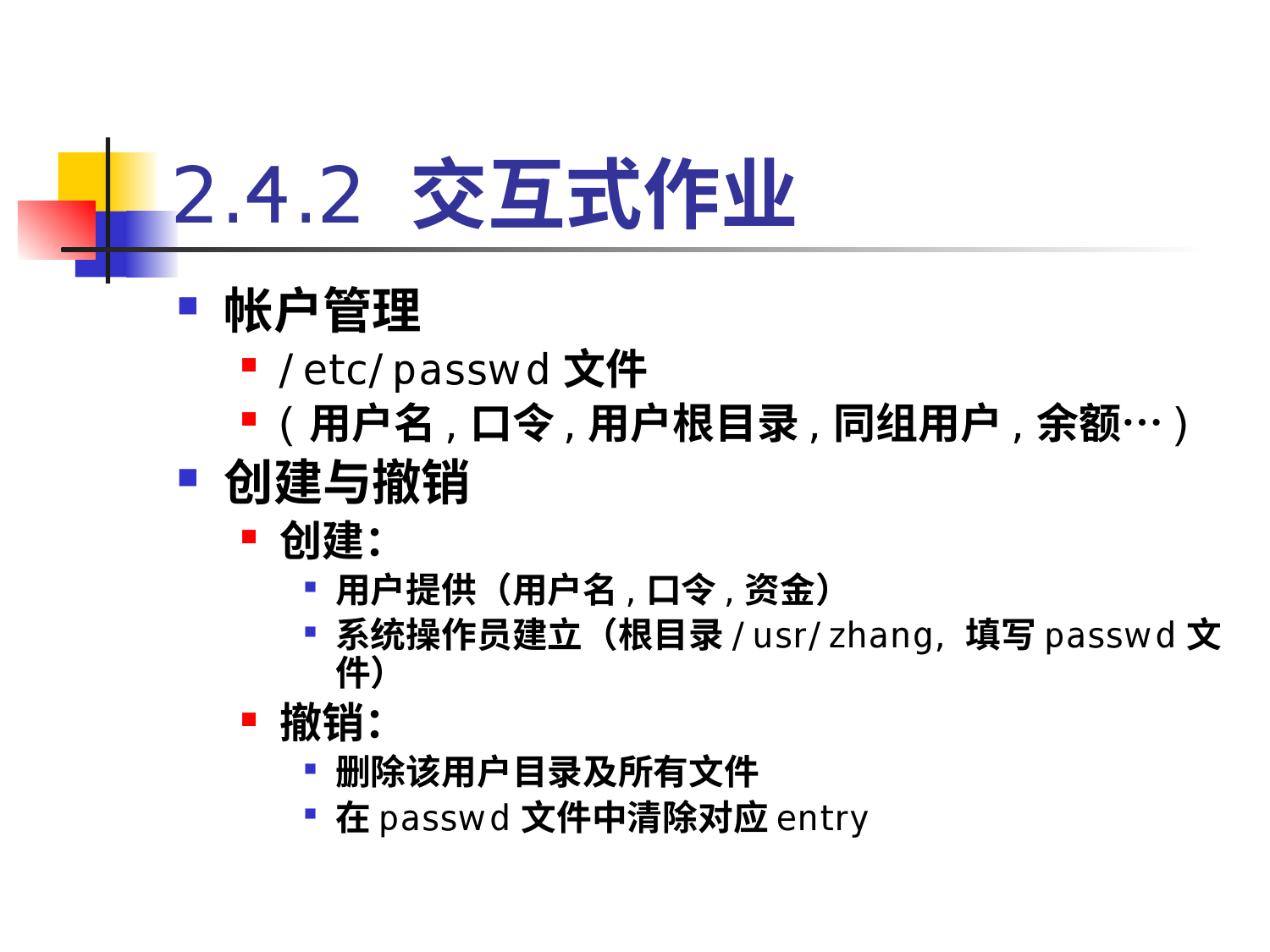

# 2.4.2 交互式作业
帐户管理
/etc/passwd文件
(用户名,口令,用户根目录,同组用户,余额…)
创建与撤销
创建：
用户提供（用户名,口令,资金）
系统操作员建立（根目录/usr/zhang, 填写passwd文件）
撤销：
删除该用户目录及所有文件
在passwd文件中清除对应entry